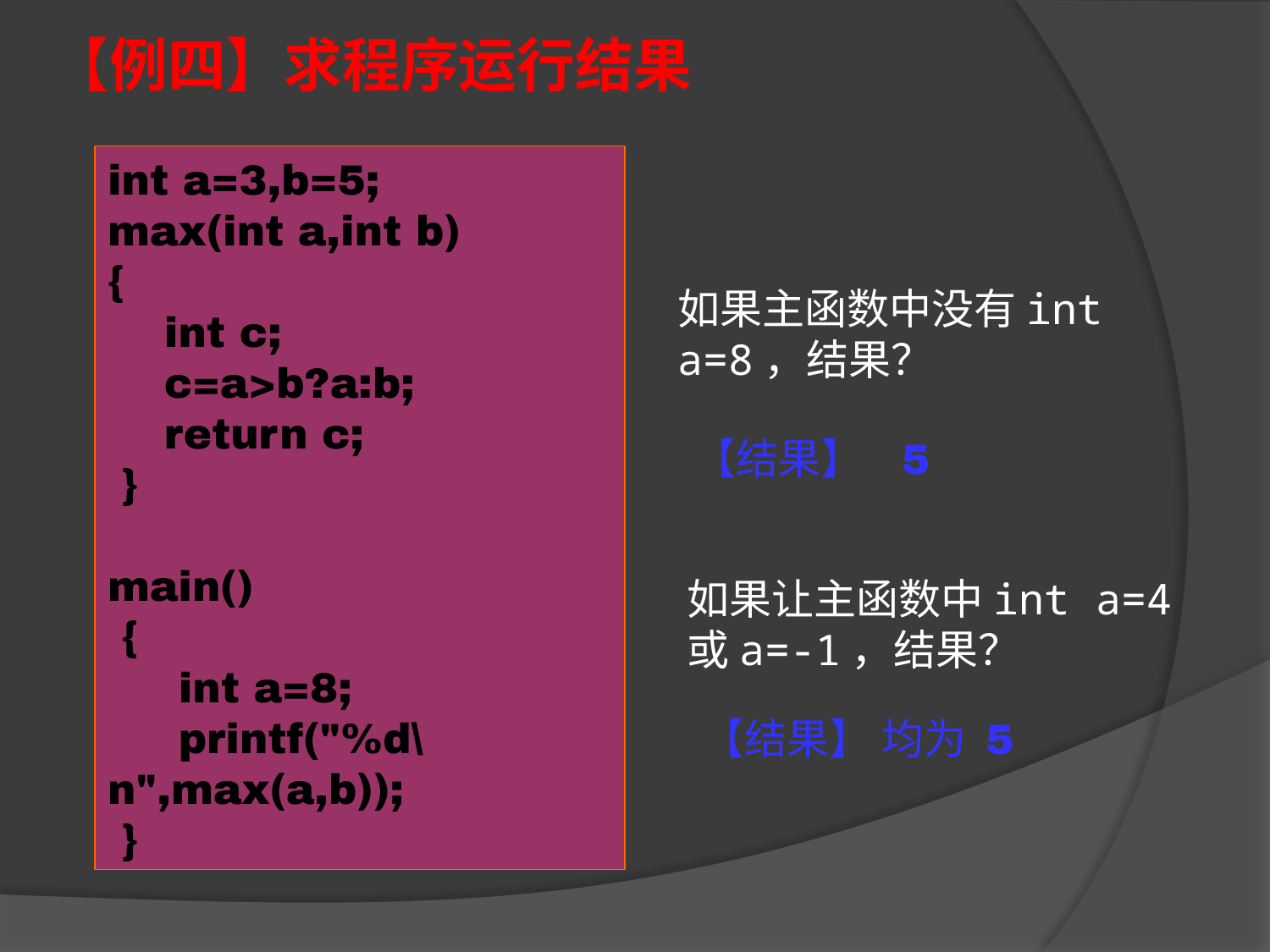

# 【例四】求程序运行结果
int a=3,b=5;
max(int a,int b)
{
    int c;
    c=a>b?a:b;
    return c;
 }

main()
 {
     int a=8;
     printf("%d\n",max(a,b));
 }
如果主函数中没有int a=8，结果？
【结果】   5

如果让主函数中int a=4或a=-1，结果？
【结果】 均为 5